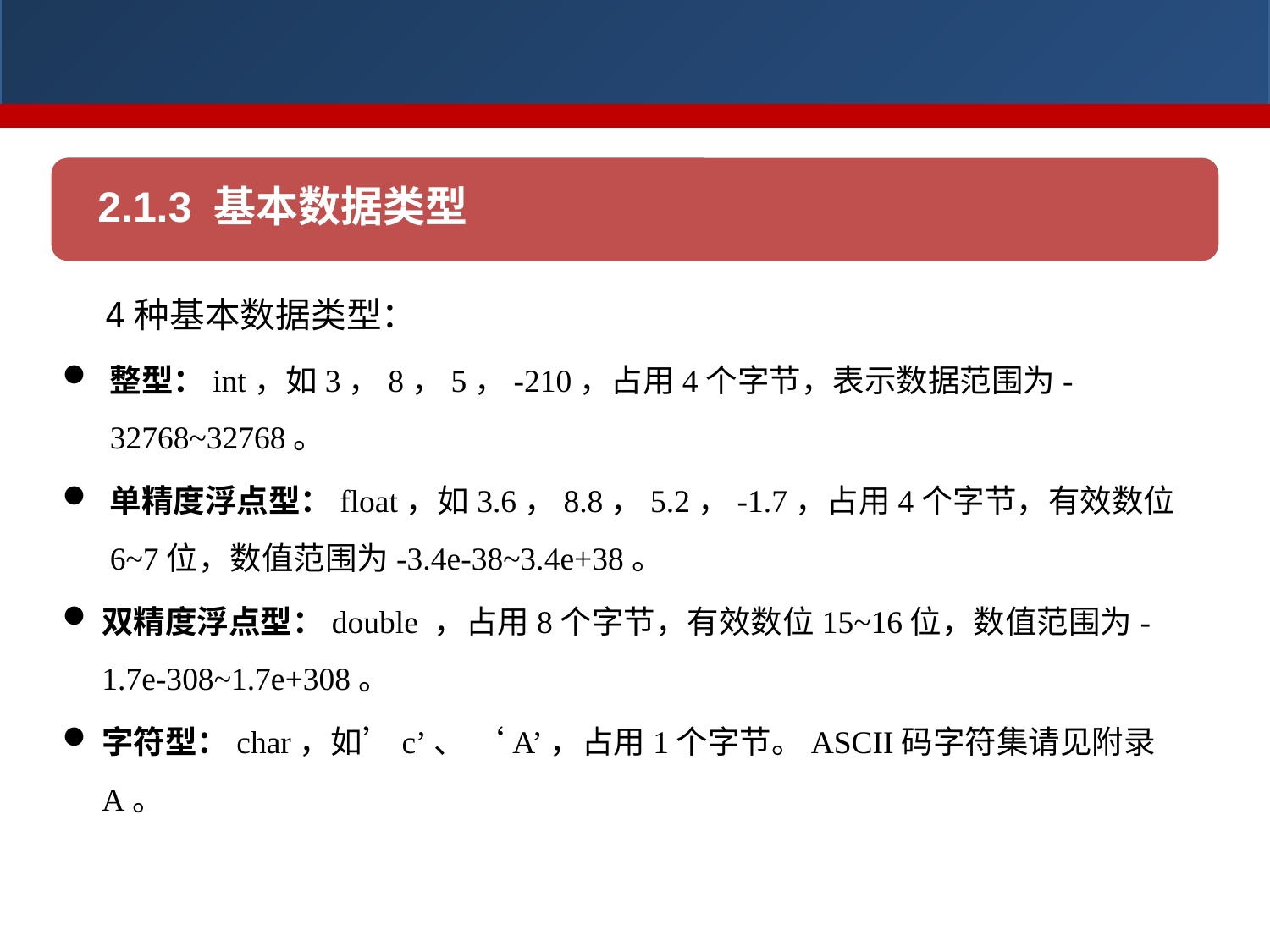

2.1.3 基本数据类型

  4种基本数据类型：
整型：int，如3，8，5，-210，占用4个字节，表示数据范围为-32768~32768。
单精度浮点型：float，如3.6，8.8，5.2，-1.7，占用4个字节，有效数位6~7位，数值范围为-3.4e-38~3.4e+38。
双精度浮点型：double ，占用8个字节，有效数位15~16位，数值范围为-1.7e-308~1.7e+308。
字符型：char，如’c’、 ‘A’，占用1个字节。ASCII码字符集请见附录A。